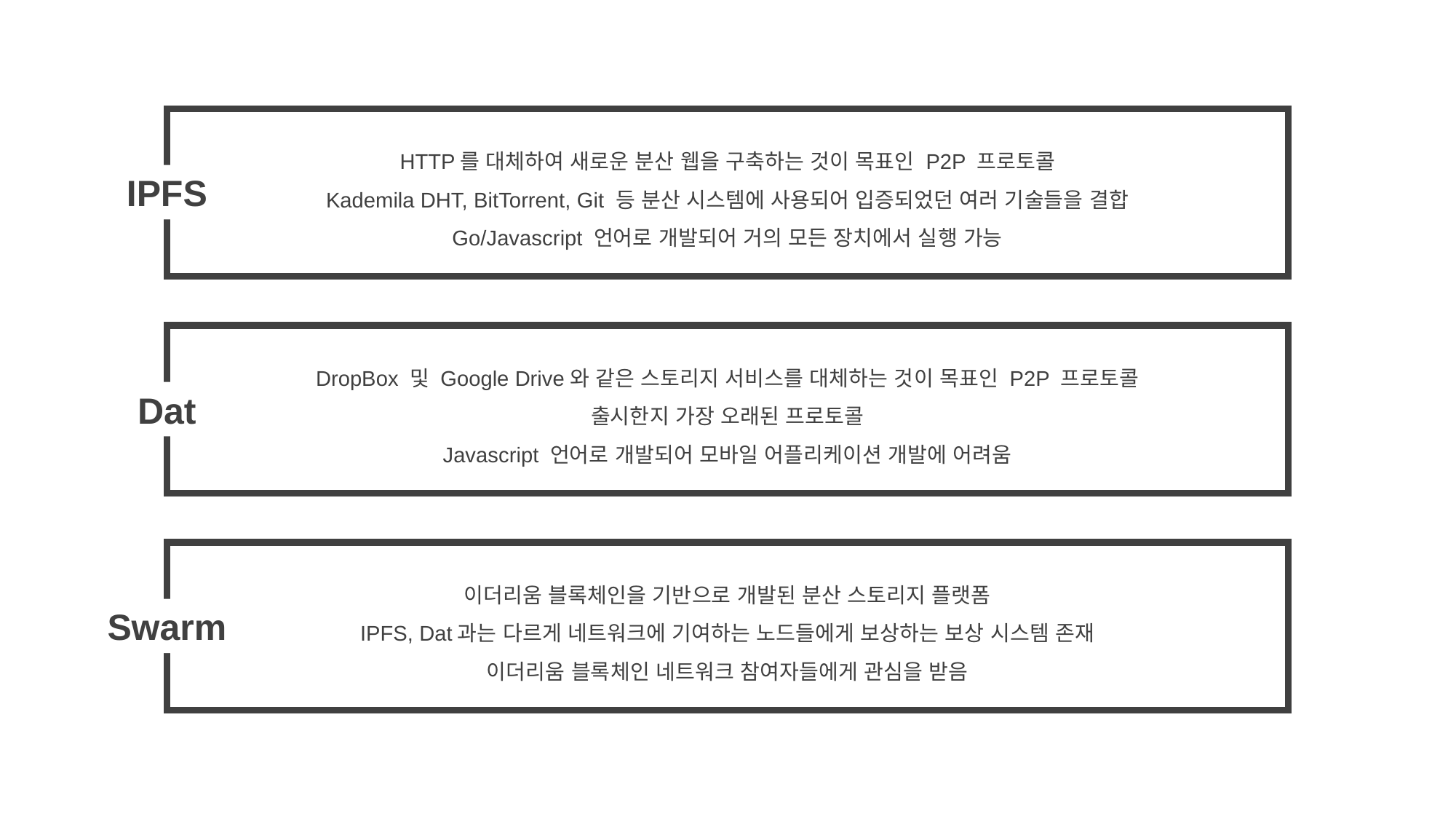

HTTP를 대체하여 새로운 분산 웹을 구축하는 것이 목표인 P2P 프로토콜
Kademila DHT, BitTorrent, Git 등 분산 시스템에 사용되어 입증되었던 여러 기술들을 결합
Go/Javascript 언어로 개발되어 거의 모든 장치에서 실행 가능
IPFS
DropBox 및 Google Drive와 같은 스토리지 서비스를 대체하는 것이 목표인 P2P 프로토콜
출시한지 가장 오래된 프로토콜
Javascript 언어로 개발되어 모바일 어플리케이션 개발에 어려움
Dat
이더리움 블록체인을 기반으로 개발된 분산 스토리지 플랫폼
IPFS, Dat과는 다르게 네트워크에 기여하는 노드들에게 보상하는 보상 시스템 존재
이더리움 블록체인 네트워크 참여자들에게 관심을 받음
Swarm